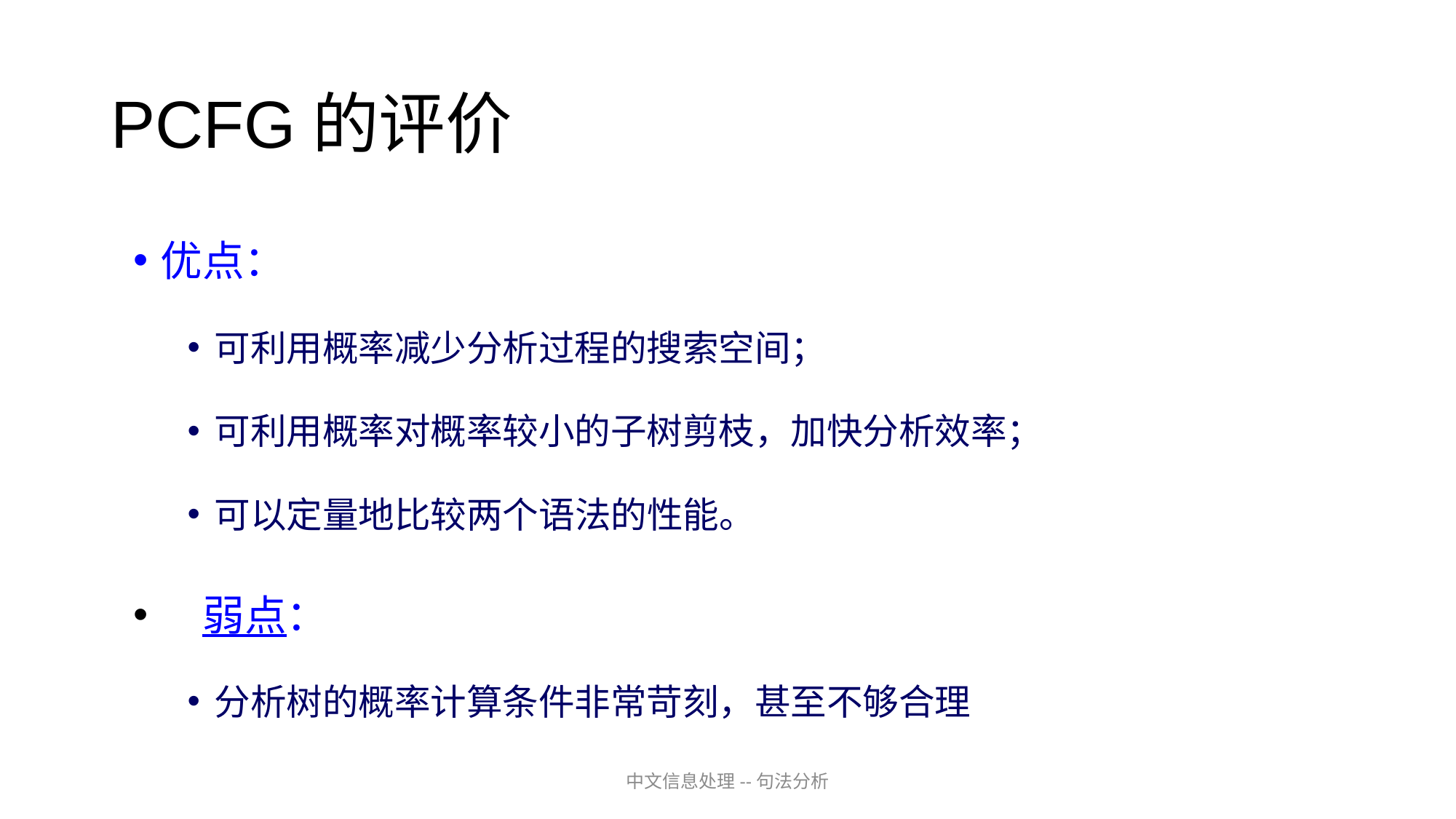

# PCFG的评价
优点：
可利用概率减少分析过程的搜索空间；
可利用概率对概率较小的子树剪枝	，加快分析效	率；
可以定量地比较两个语法的性能。
	弱点：
分析树的概率计算条件非常苛刻，甚至不够合理

中文信息处理--句法分析
145